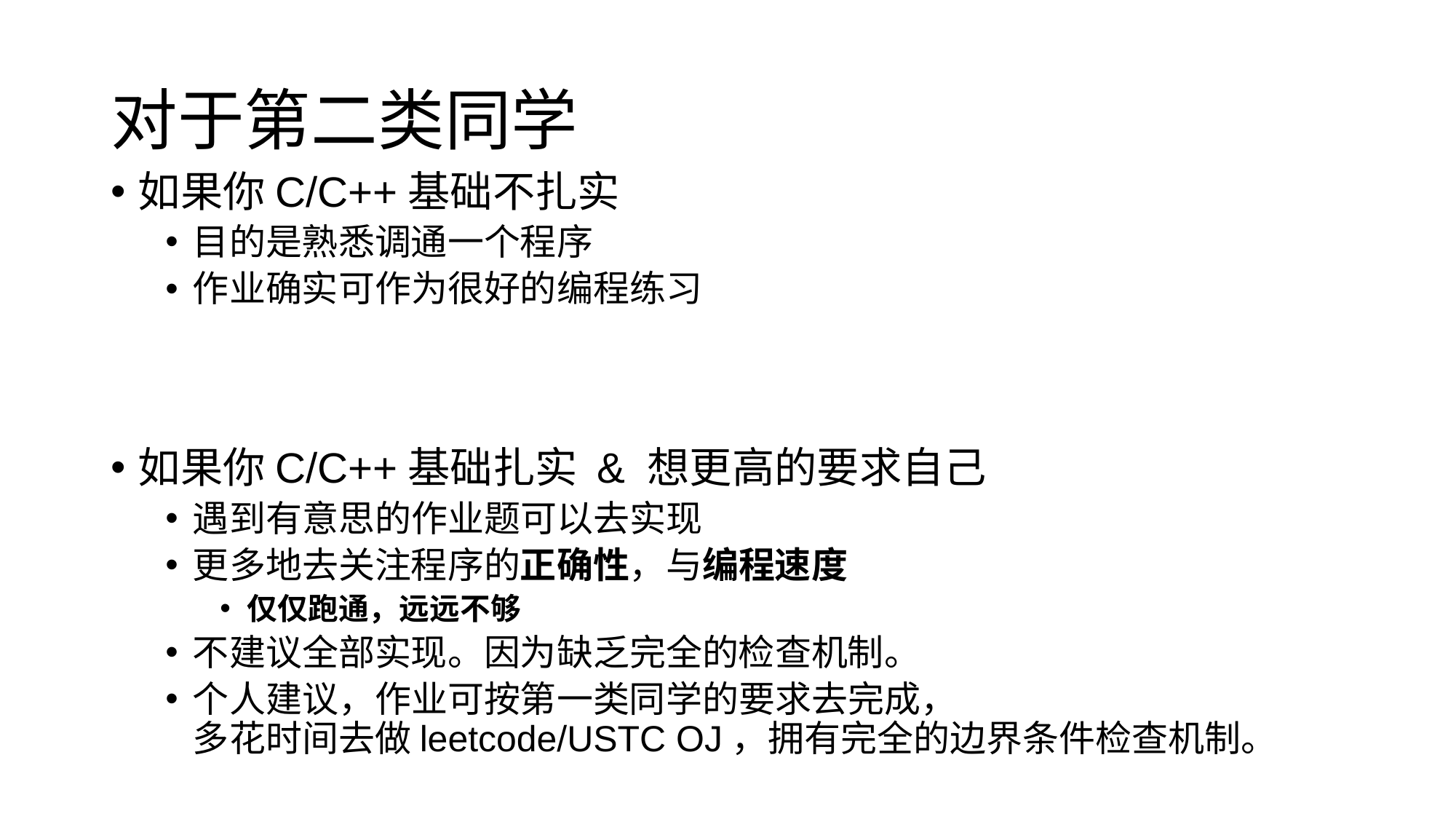

# 对于第二类同学
如果你C/C++基础不扎实
目的是熟悉调通一个程序
作业确实可作为很好的编程练习

如果你C/C++基础扎实 & 想更高的要求自己
遇到有意思的作业题可以去实现
更多地去关注程序的正确性，与编程速度
仅仅跑通，远远不够
不建议全部实现。因为缺乏完全的检查机制。
个人建议，作业可按第一类同学的要求去完成，
多花时间去做leetcode/USTC OJ，拥有完全的边界条件检查机制。